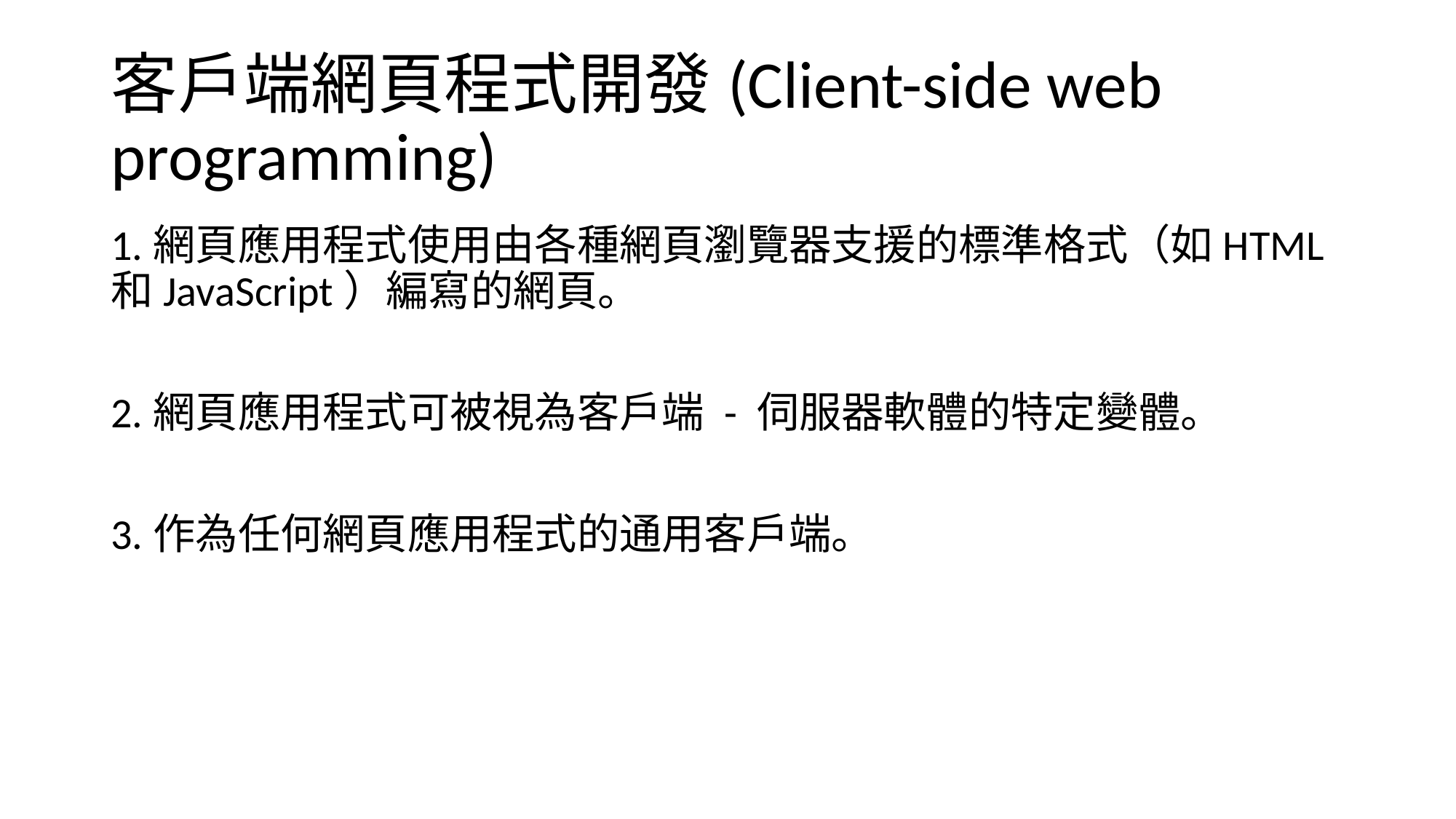

# 客戶端網頁程式開發(Client-side web programming)
1.網頁應用程式使用由各種網頁瀏覽器支援的標準格式（如HTML和JavaScript）編寫的網頁。

2.網頁應用程式可被視為客戶端 - 伺服器軟體的特定變體。

3.作為任何網頁應用程式的通用客戶端。